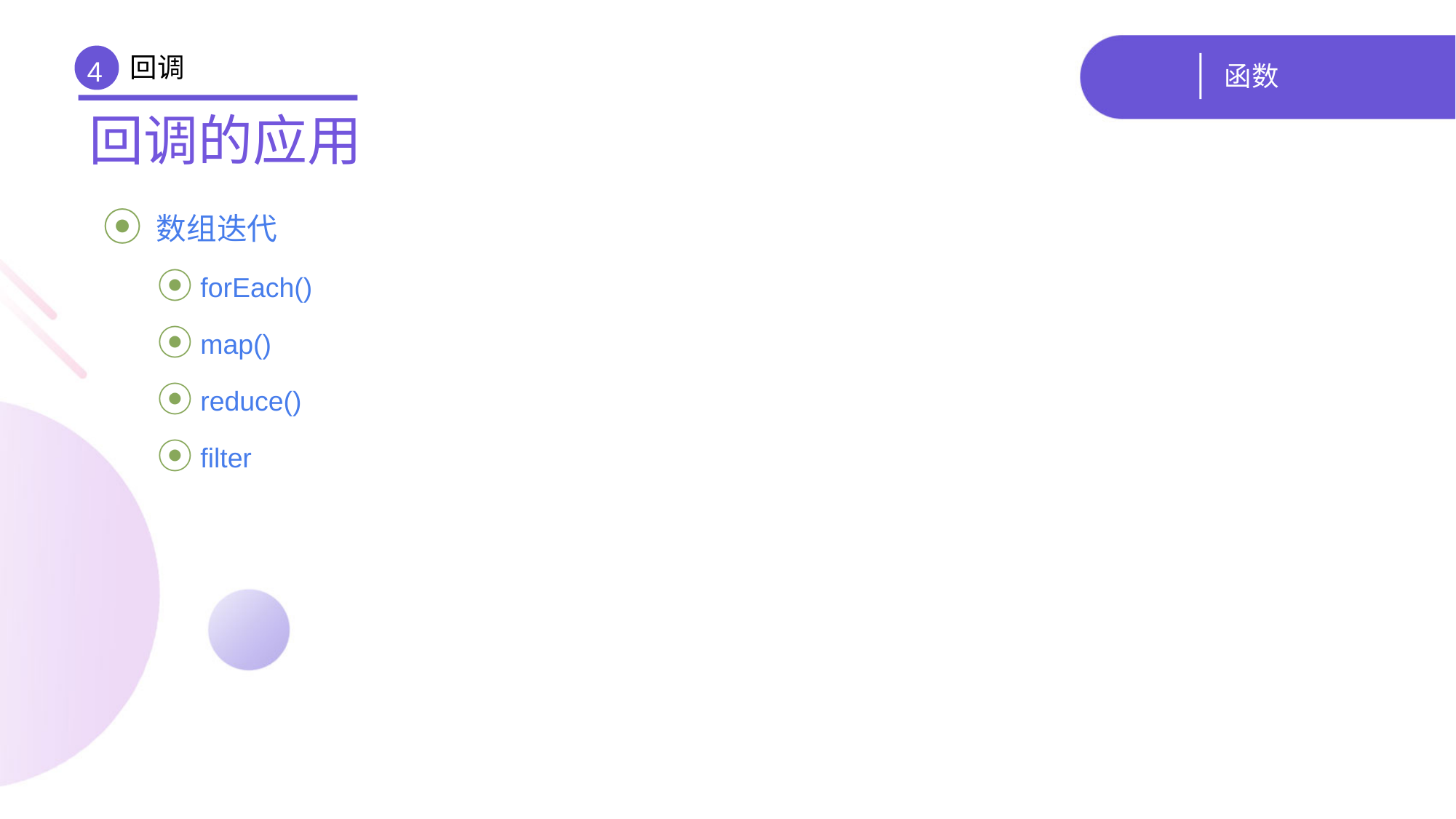

回调
# 函数
4
回调的应用
 数组迭代
 forEach()
 map()
 reduce()
 filter